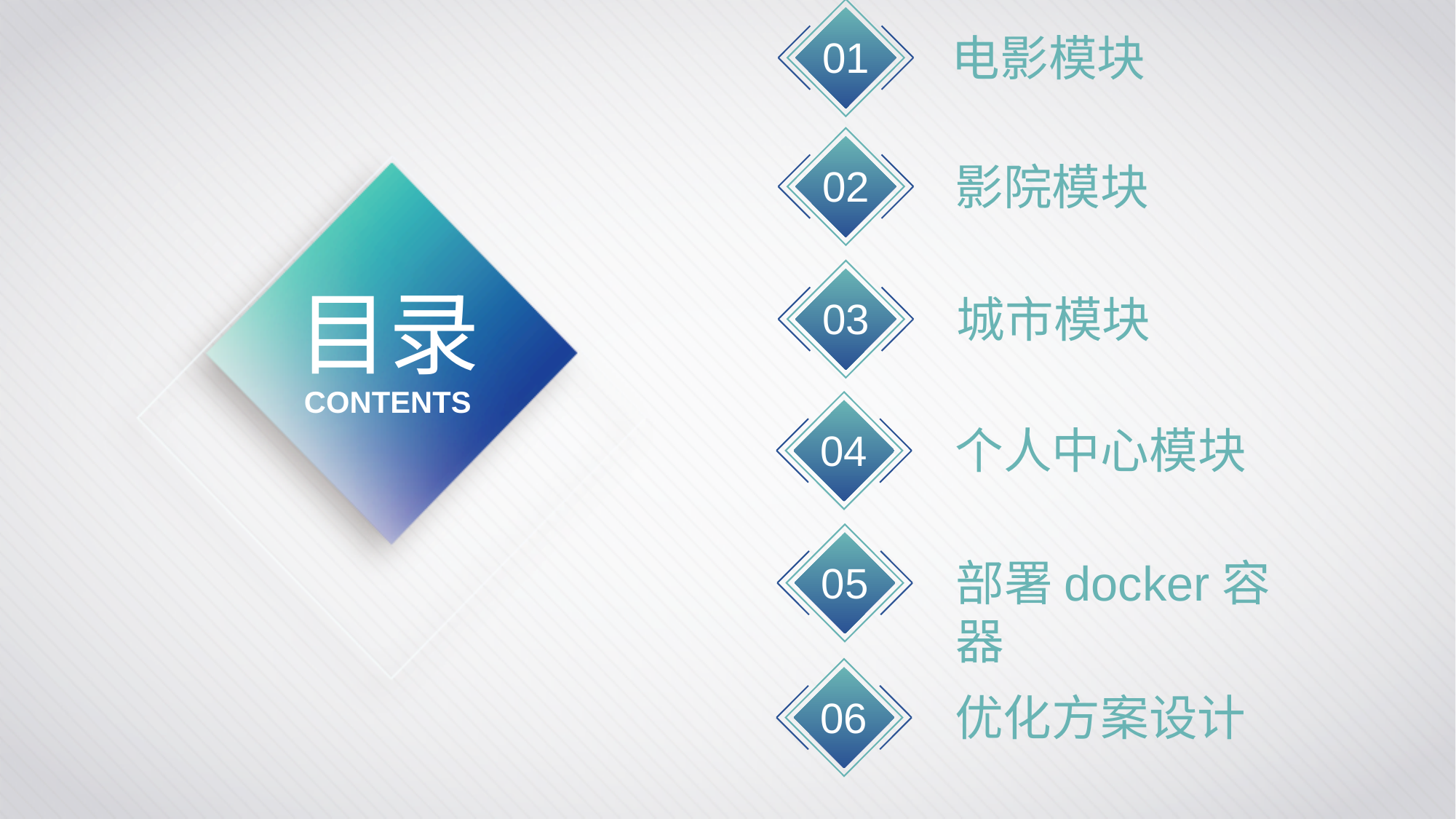

电影模块
01

影院模块
02

城市模块
03

目录
CONTENTS

个人中心模块
04

部署docker容器
05

优化方案设计
06